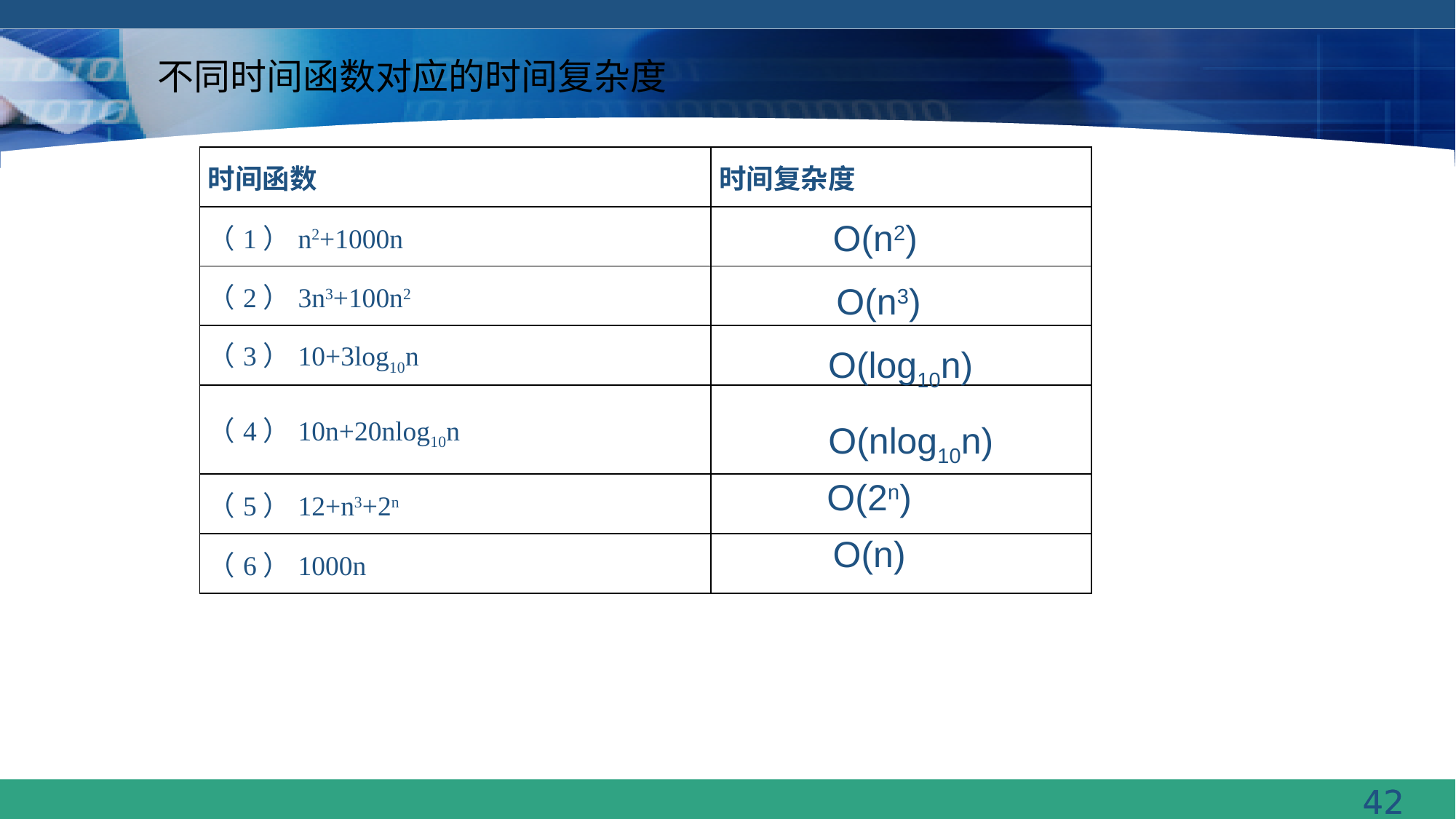

不同时间函数对应的时间复杂度

| 时间函数 | 时间复杂度 |
| --- | --- |
| （1）n2+1000n |  |
| （2）3n3+100n2 |  |
| （3）10+3log10n |  |
| （4）10n+20nlog10n |  |
| （5）12+n3+2n |  |
| （6）1000n |  |
O(n2)
O(n3)
O(log10n)
O(nlog10n)
O(2n)
O(n)